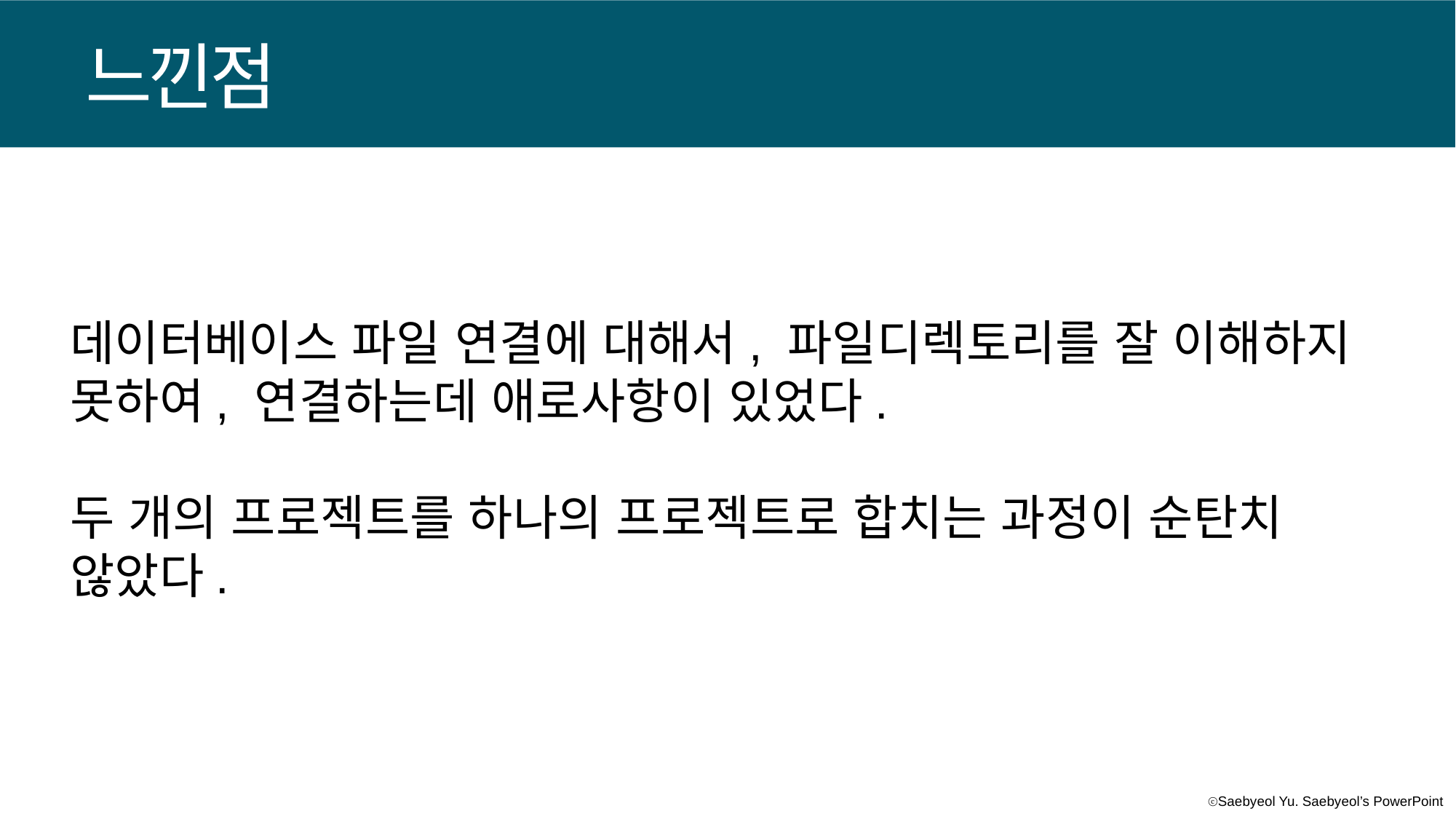

느낀점
데이터베이스 파일 연결에 대해서, 파일디렉토리를 잘 이해하지 못하여, 연결하는데 애로사항이 있었다.

두 개의 프로젝트를 하나의 프로젝트로 합치는 과정이 순탄치 않았다.